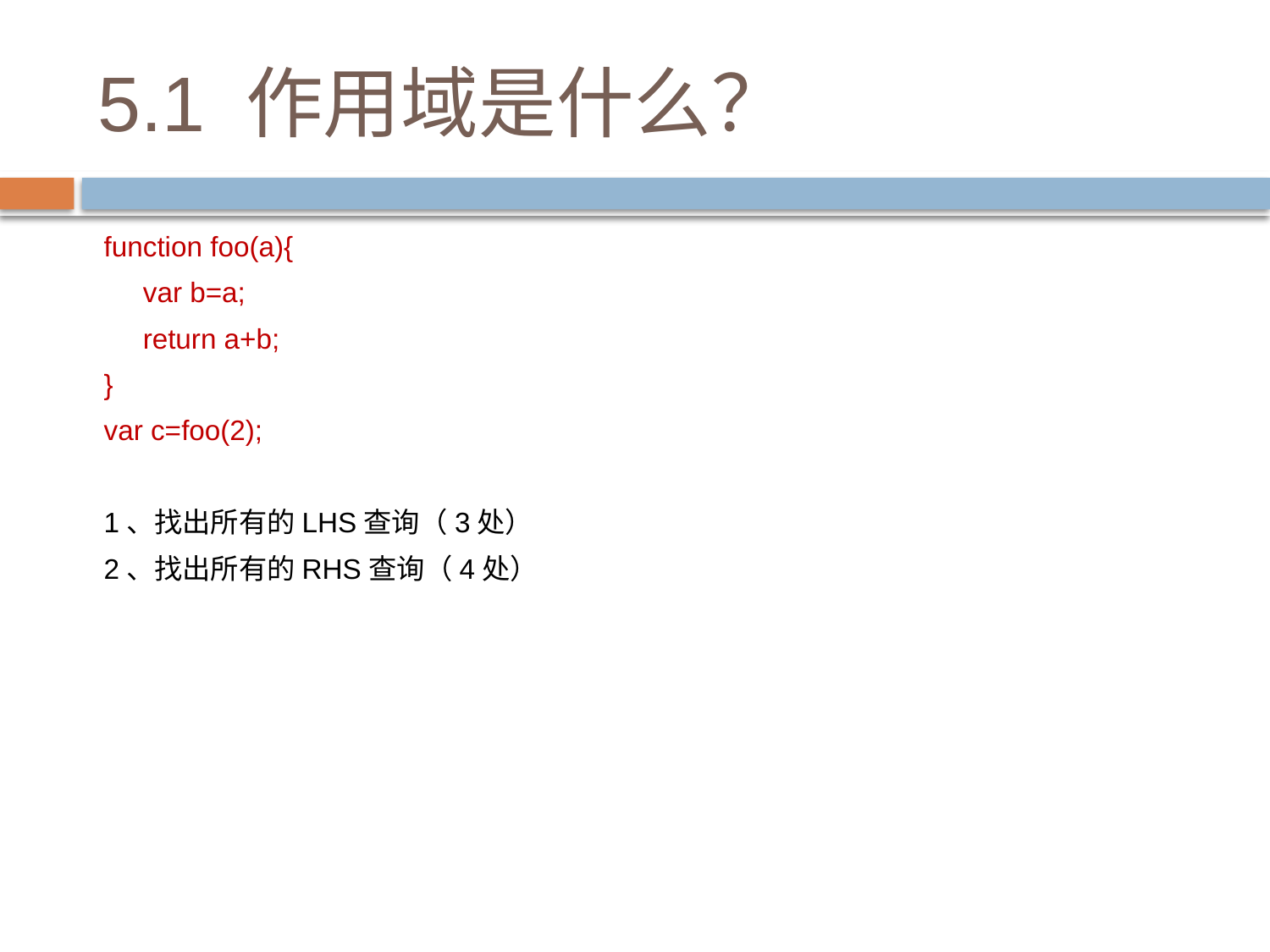

# 5.1 作用域是什么？
function foo(a){
     var b=a;
     return a+b;
}
var c=foo(2);

1、找出所有的LHS查询（3处）
2、找出所有的RHS查询（4处）